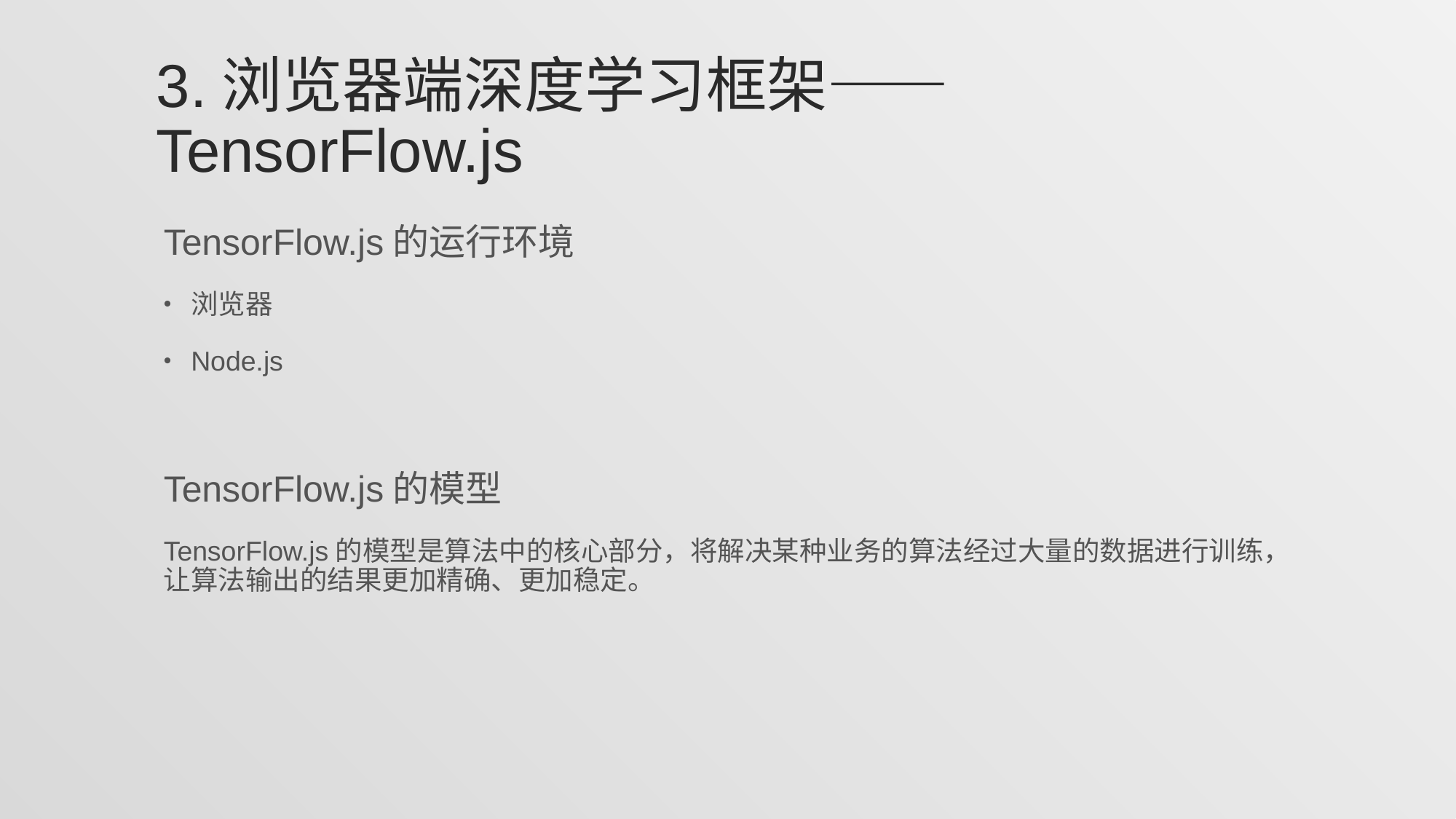

# 3.浏览器端深度学习框架——TensorFlow.js
TensorFlow.js的运行环境
浏览器
Node.js

TensorFlow.js的模型
TensorFlow.js的模型是算法中的核心部分，将解决某种业务的算法经过大量的数据进行训练，让算法输出的结果更加精确、更加稳定。